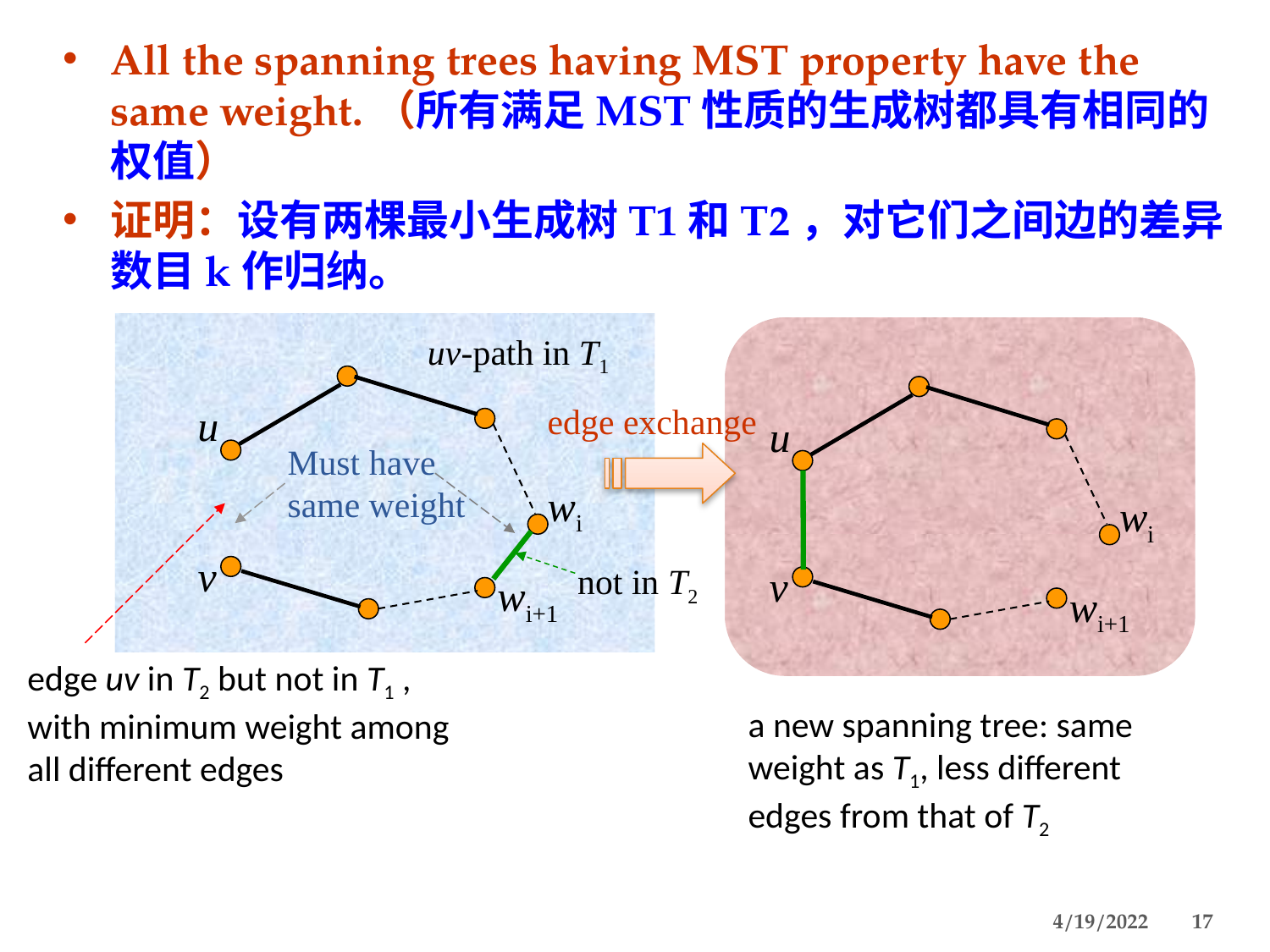

All the spanning trees having MST property have the same weight.（所有满足MST性质的生成树都具有相同的权值）
证明：设有两棵最小生成树T1和T2，对它们之间边的差异数目k作归纳。

uv-path in T1

u
edge exchange

u

Must have same weight

wi

wi

v

not in T2
v

wi+1

wi+1

edge uv in T2 but not in T1 , with minimum weight among all different edges
a new spanning tree: same weight as T1, less different edges from that of T2
4/19/2022
17